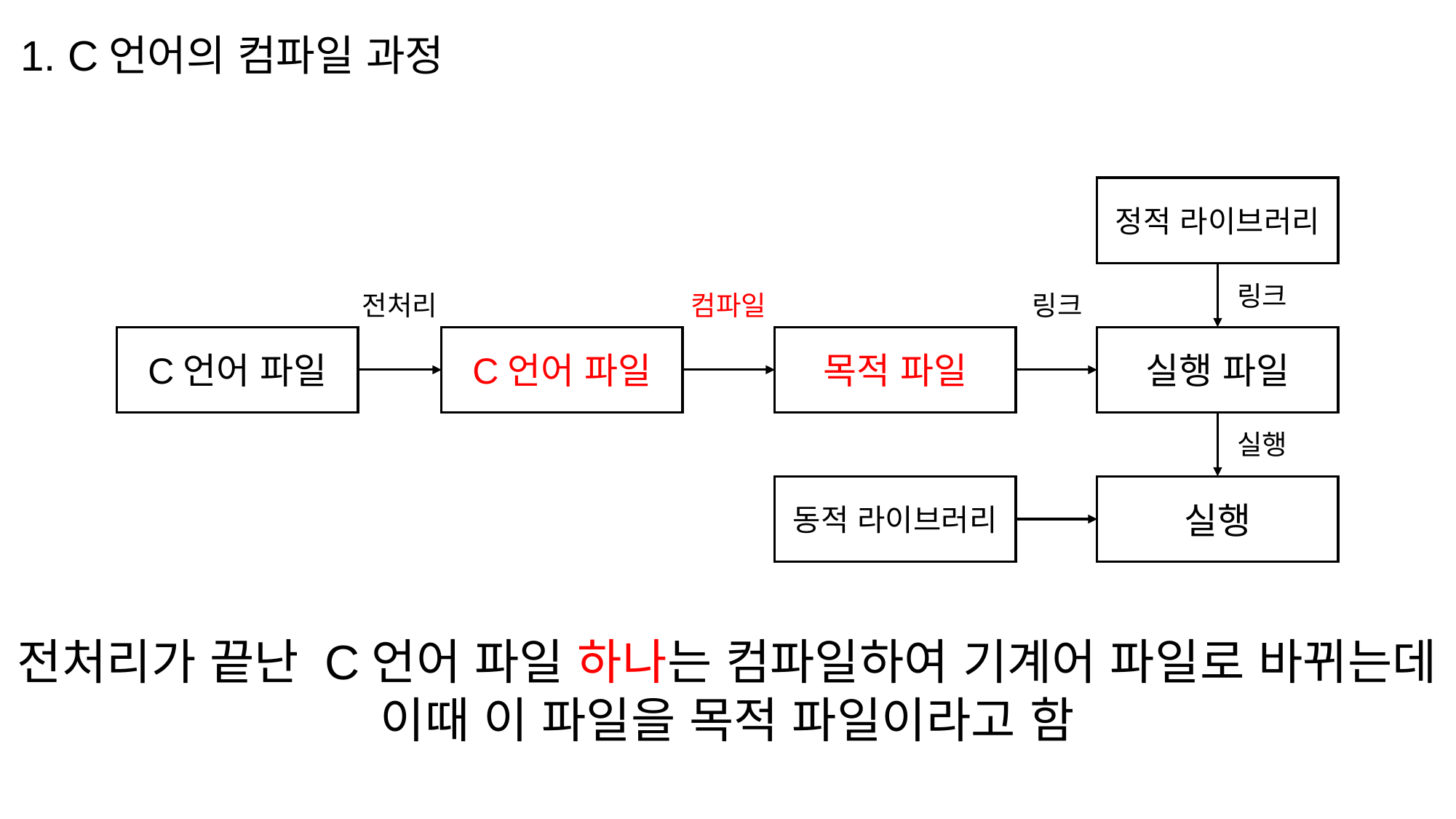

1. C언어의 컴파일 과정
정적 라이브러리
링크
링크
전처리
컴파일
실행 파일
C언어 파일
목적 파일
C언어 파일
실행
동적 라이브러리
실행
전처리가 끝난 C언어 파일 하나는 컴파일하여 기계어 파일로 바뀌는데
이때 이 파일을 목적 파일이라고 함